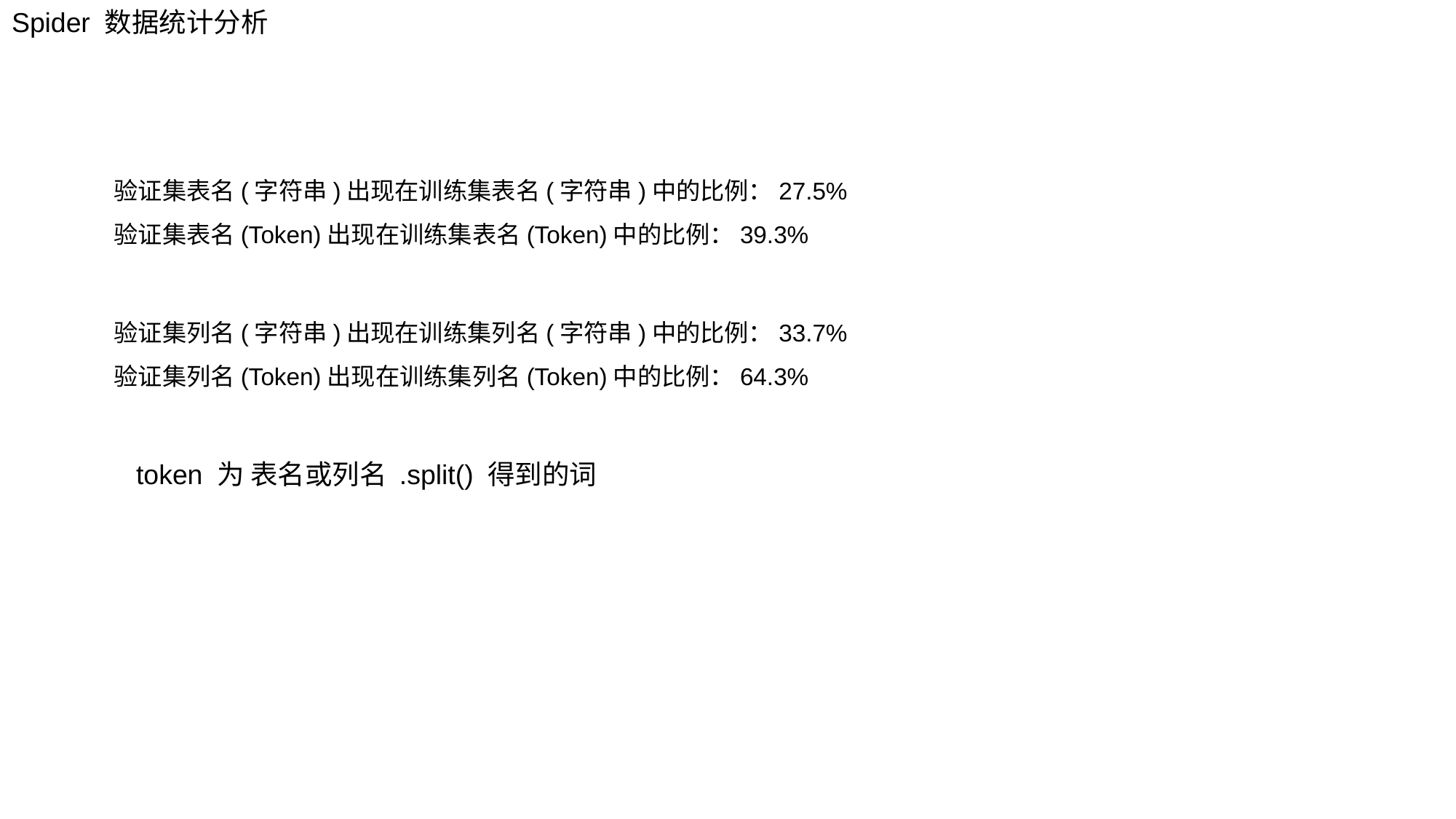

Spider 数据统计分析
验证集表名(字符串)出现在训练集表名(字符串)中的比例：27.5%
验证集表名(Token)出现在训练集表名(Token)中的比例：39.3%
验证集列名(字符串)出现在训练集列名(字符串)中的比例：33.7%
验证集列名(Token)出现在训练集列名(Token)中的比例：64.3%
token 为 表名或列名 .split() 得到的词